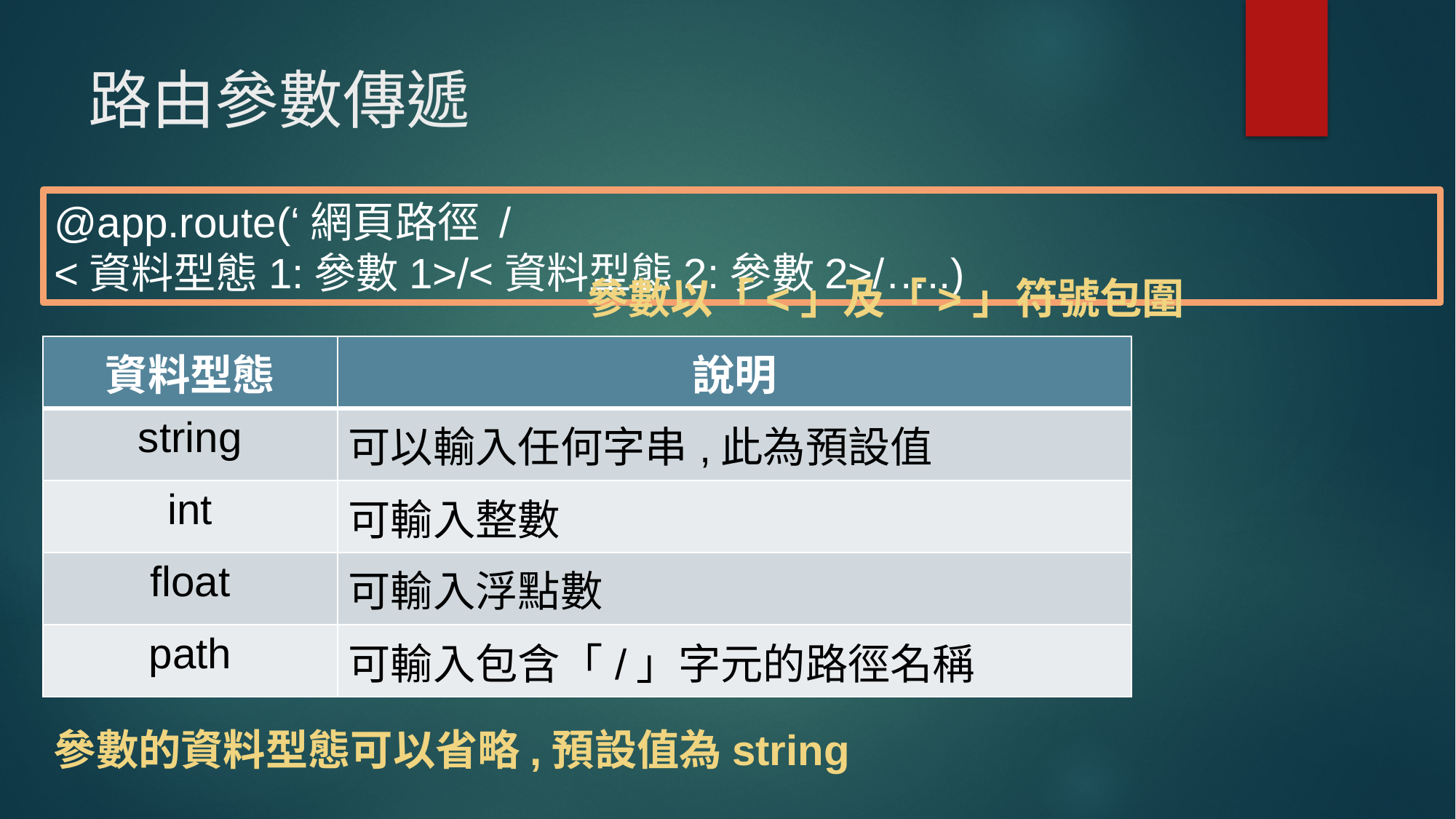

# 路由參數傳遞
@app.route(‘網頁路徑 / <資料型態1:參數1>/<資料型態2:參數2>/…..)
參數以「<」及「>」符號包圍
| 資料型態 | 說明 |
| --- | --- |
| string | 可以輸入任何字串,此為預設值 |
| int | 可輸入整數 |
| float | 可輸入浮點數 |
| path | 可輸入包含「/」字元的路徑名稱 |
參數的資料型態可以省略,預設值為string